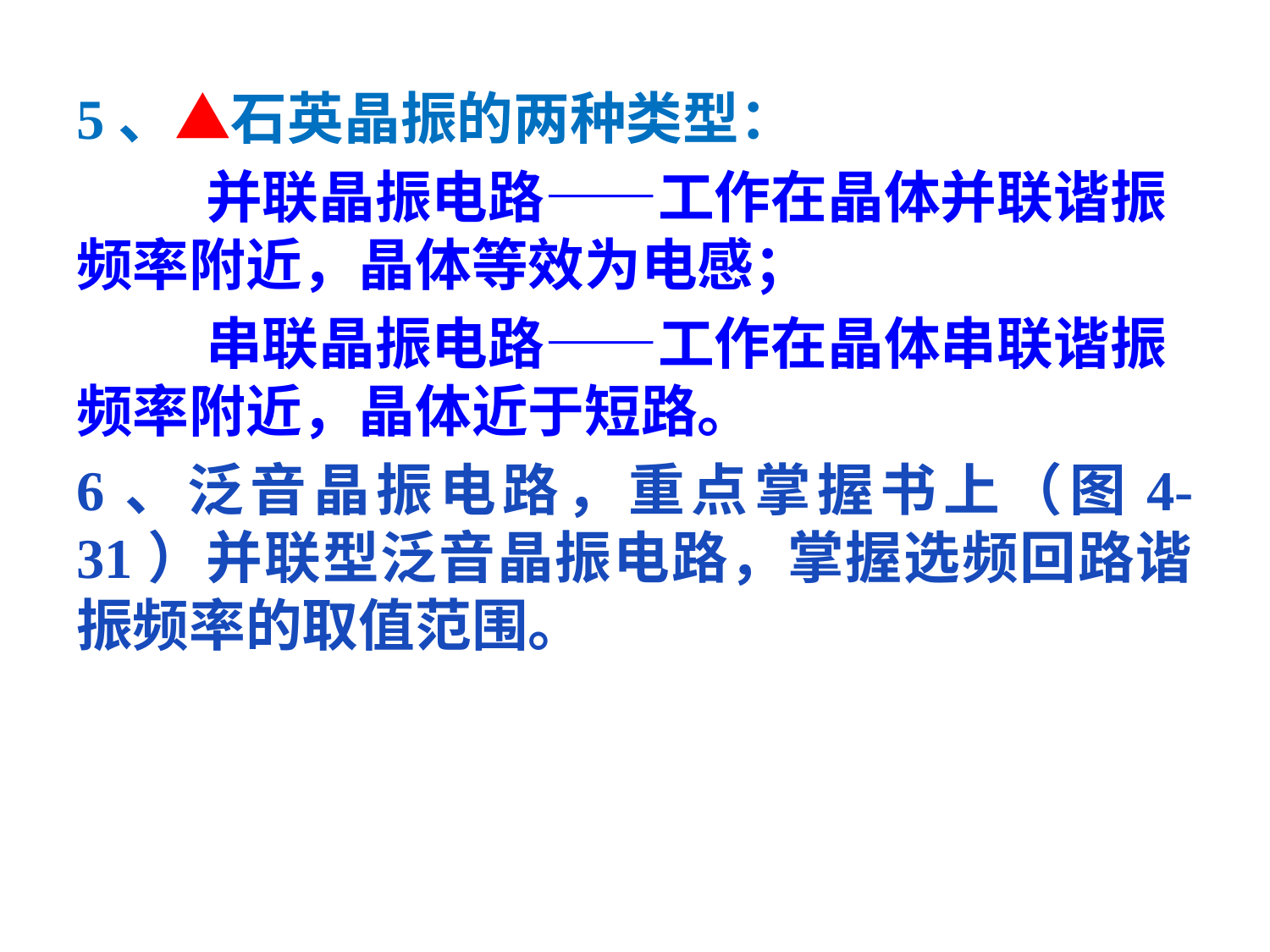

5、▲石英晶振的两种类型：
         并联晶振电路——工作在晶体并联谐振频率附近，晶体等效为电感；
         串联晶振电路——工作在晶体串联谐振频率附近，晶体近于短路。
6、泛音晶振电路，重点掌握书上（图4-31）并联型泛音晶振电路，掌握选频回路谐振频率的取值范围。